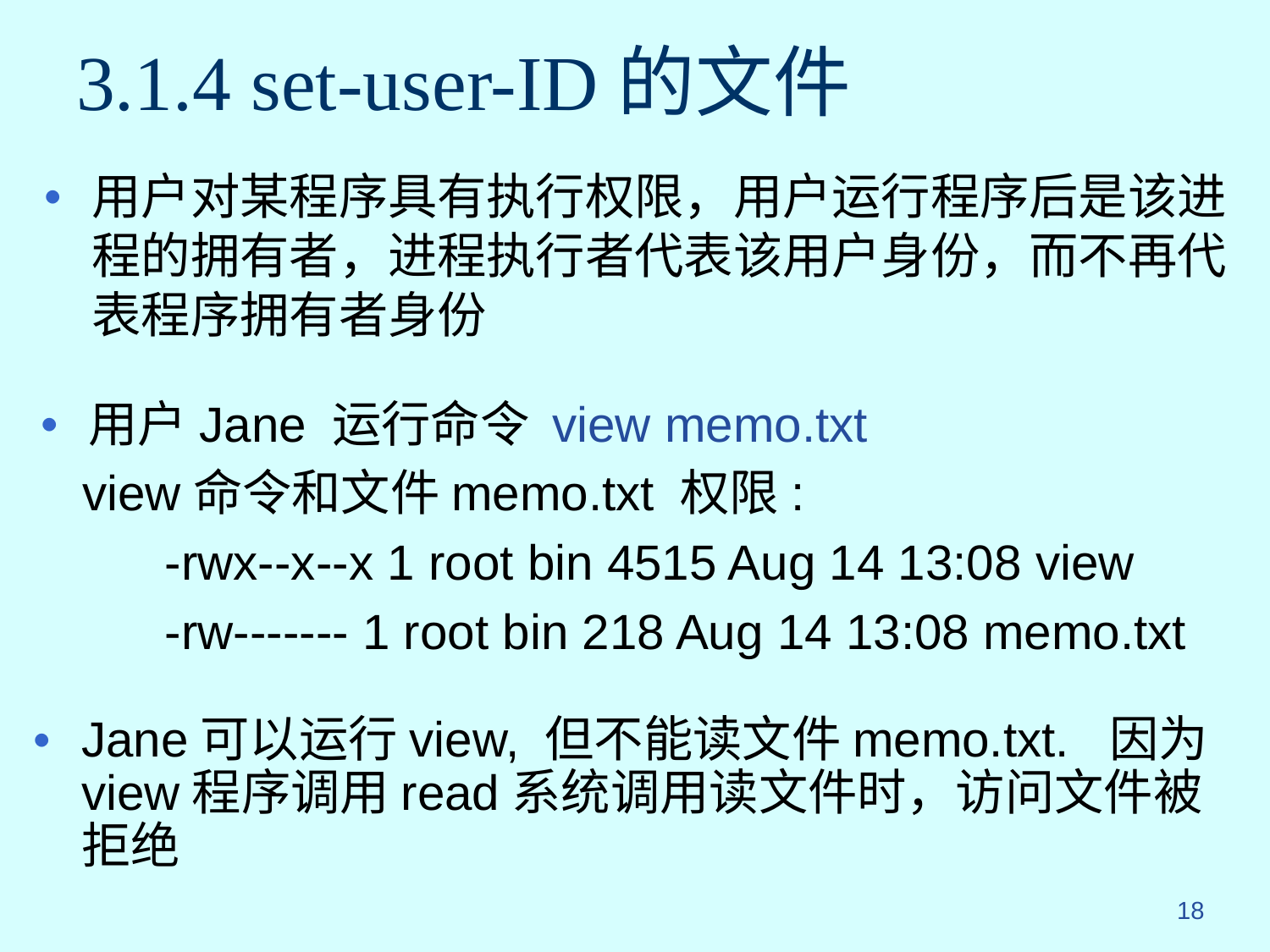

# 3.1.4 set-user-ID的文件
用户对某程序具有执行权限，用户运行程序后是该进程的拥有者，进程执行者代表该用户身份，而不再代表程序拥有者身份
用户Jane 运行命令 view memo.txt
   view命令和文件memo.txt 权限:
         -rwx--x--x 1 root bin 4515 Aug 14 13:08 view
         -rw------- 1 root bin 218 Aug 14 13:08 memo.txt
Jane可以运行view, 但不能读文件memo.txt.  因为view程序调用read系统调用读文件时，访问文件被拒绝
18
18